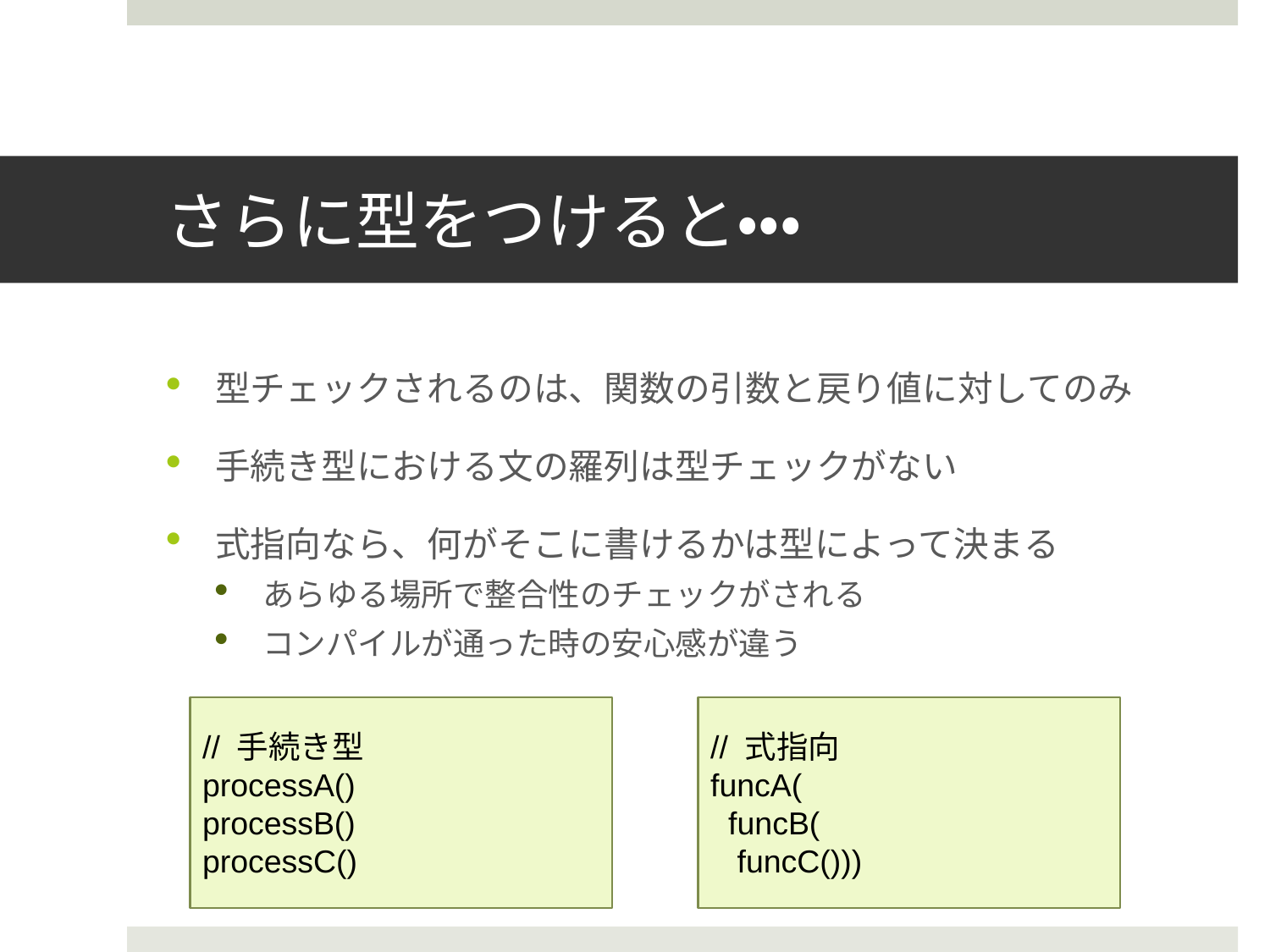

# さらに型をつけると・・・
型チェックされるのは、関数の引数と戻り値に対してのみ
手続き型における文の羅列は型チェックがない
式指向なら、何がそこに書けるかは型によって決まる
あらゆる場所で整合性のチェックがされる
コンパイルが通った時の安心感が違う
// 式指向
funcA(
  funcB(
   funcC()))
// 手続き型
processA()
processB()
processC()